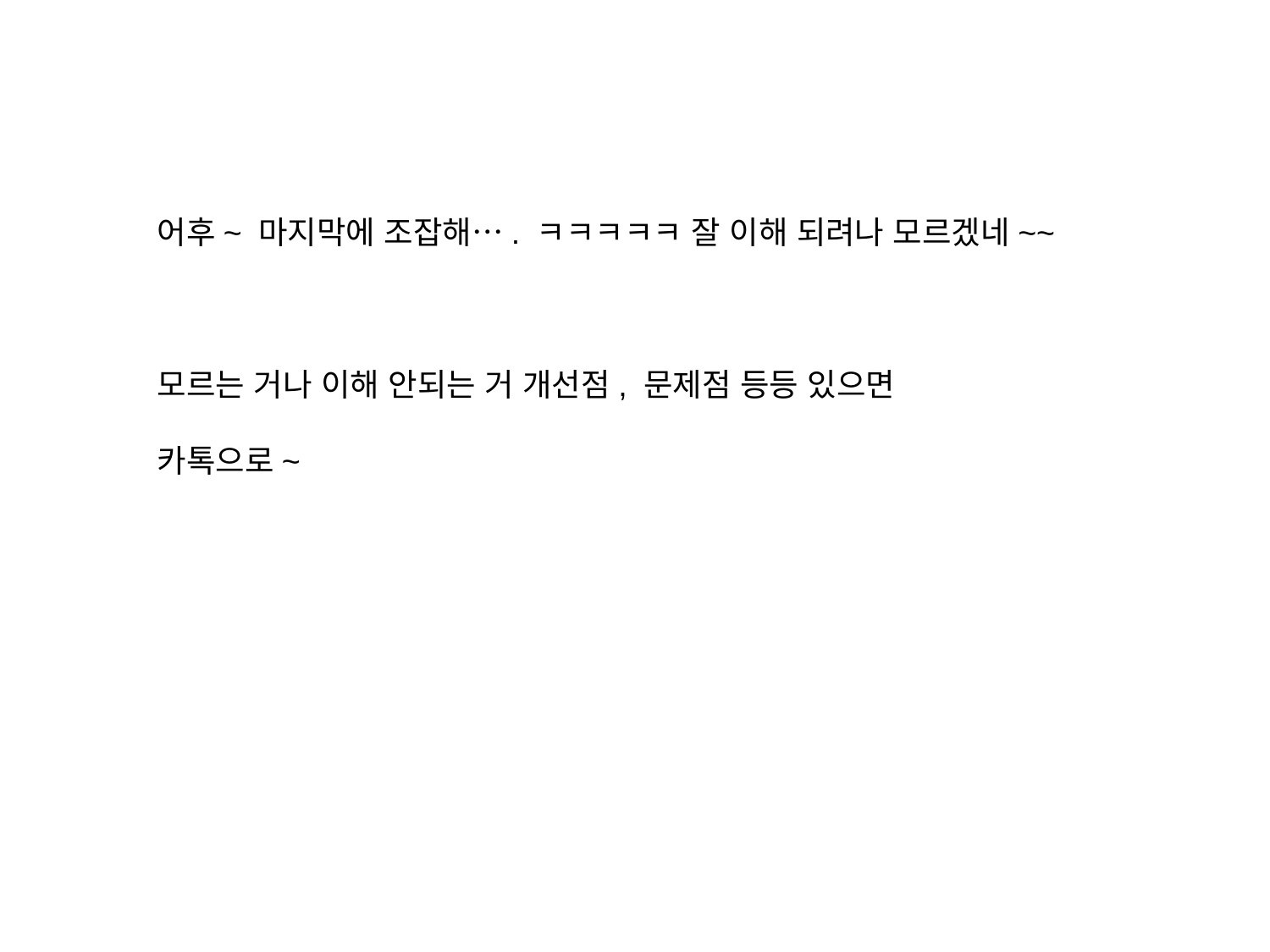

어후~ 마지막에 조잡해…. ㅋㅋㅋㅋㅋ 잘 이해 되려나 모르겠네~~

모르는 거나 이해 안되는 거 개선점, 문제점 등등 있으면

카톡으로~